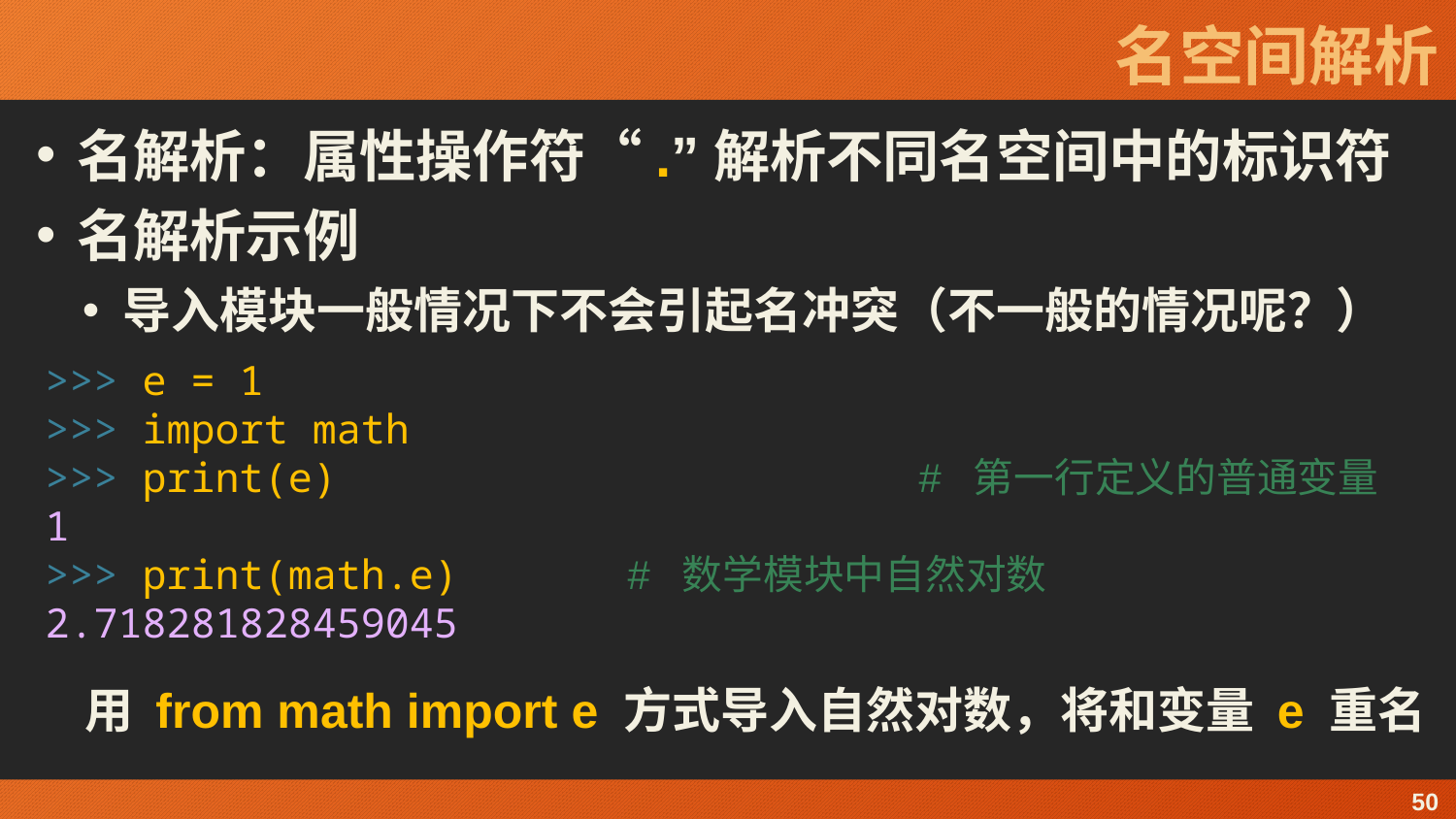

# 名空间解析
名解析：属性操作符“.”解析不同名空间中的标识符
名解析示例
导入模块一般情况下不会引起名冲突（不一般的情况呢？）
>>> e = 1
>>> import math
>>> print(e)				#  第一行定义的普通变量
1
>>> print(math.e)		#  数学模块中自然对数
2.718281828459045
用 from math import e 方式导入自然对数，将和变量 e 重名
50